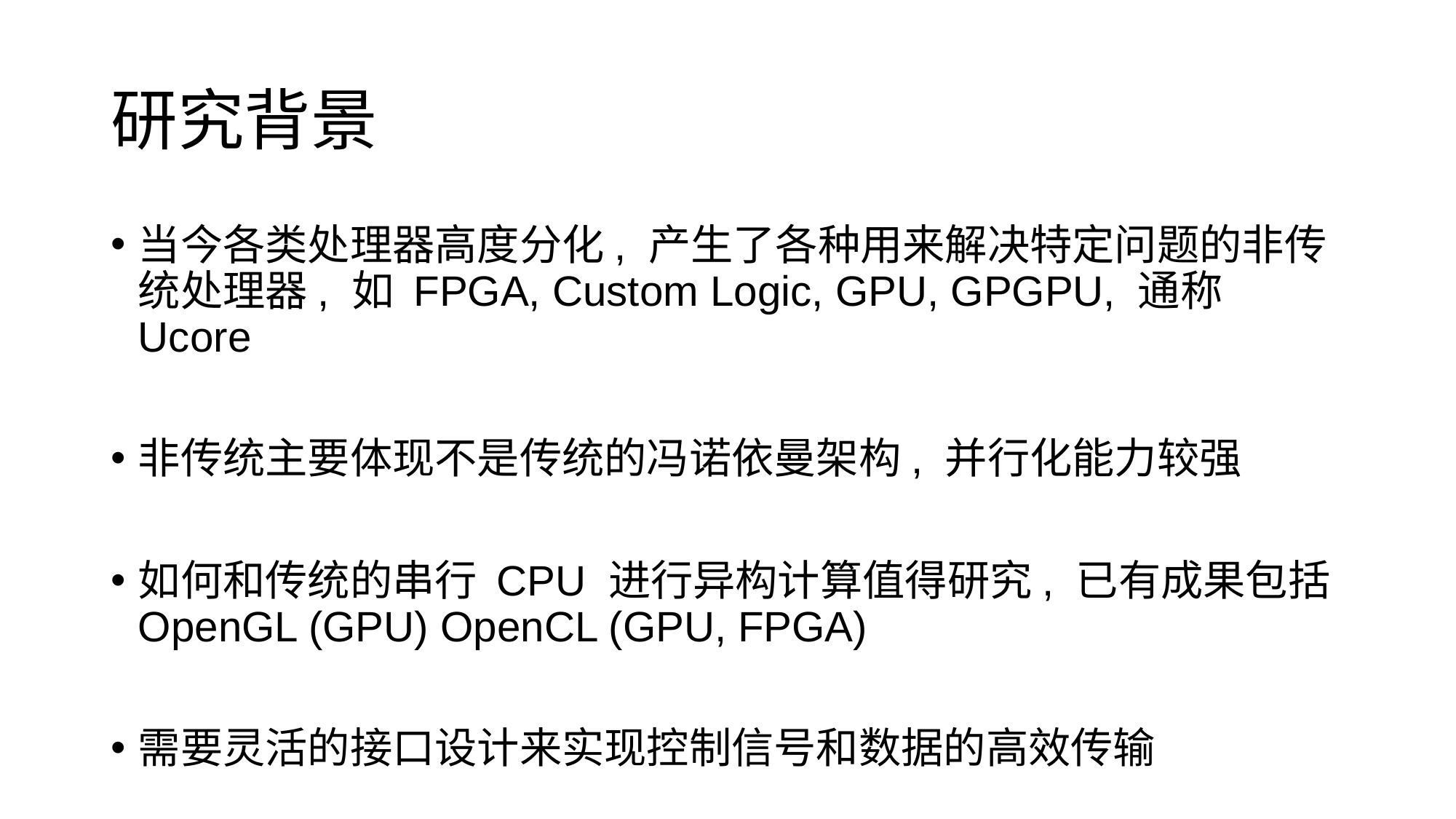

# 研究背景
当今各类处理器高度分化, 产生了各种用来解决特定问题的非传统处理器, 如 FPGA, Custom Logic, GPU, GPGPU, 通称 Ucore

非传统主要体现不是传统的冯诺依曼架构, 并行化能力较强

如何和传统的串行 CPU 进行异构计算值得研究, 已有成果包括 OpenGL (GPU) OpenCL (GPU, FPGA)

需要灵活的接口设计来实现控制信号和数据的高效传输